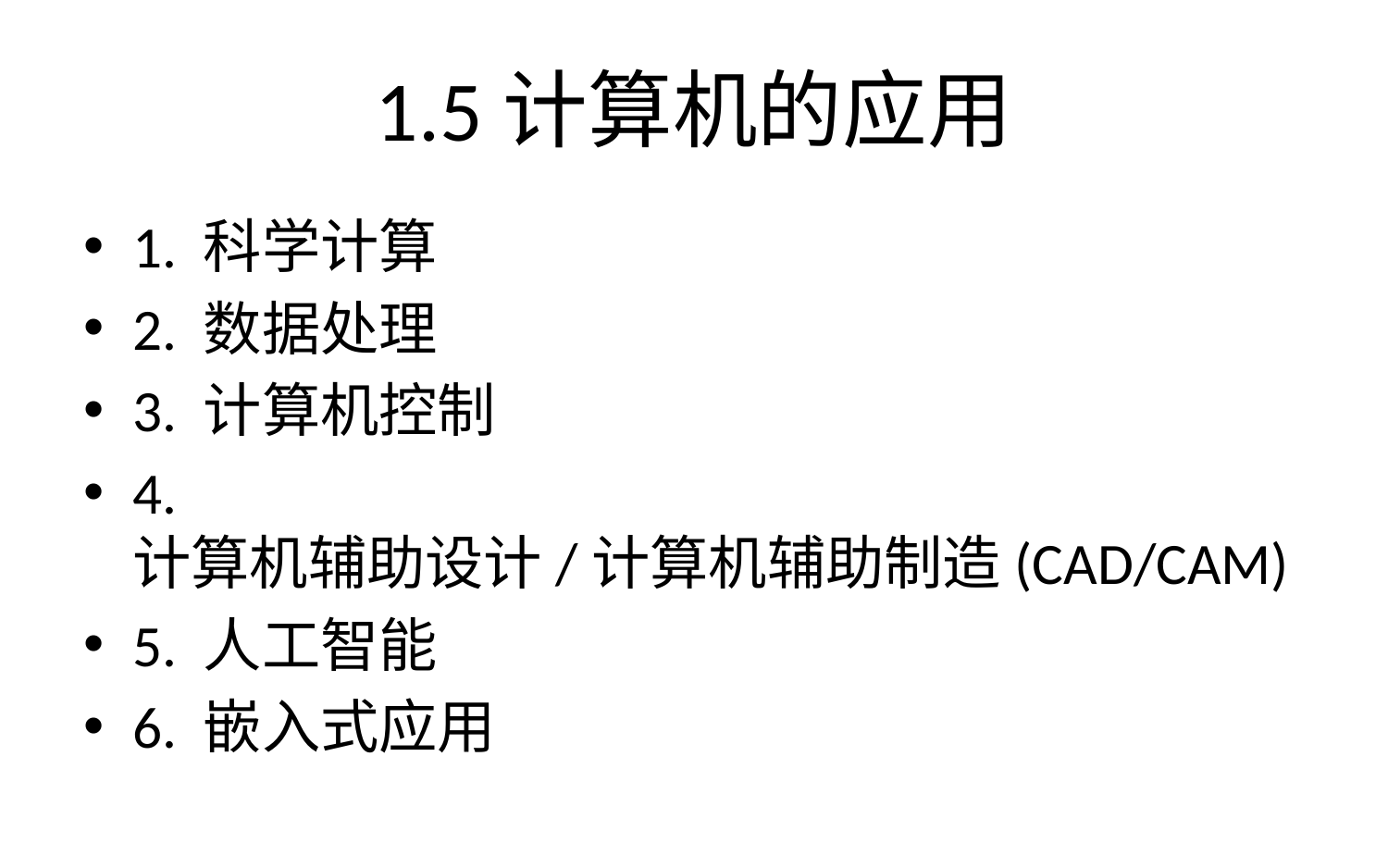

# 1.5计算机的应用
1. 科学计算
2. 数据处理
3. 计算机控制
4. 计算机辅助设计/计算机辅助制造(CAD/CAM)
5. 人工智能
6. 嵌入式应用